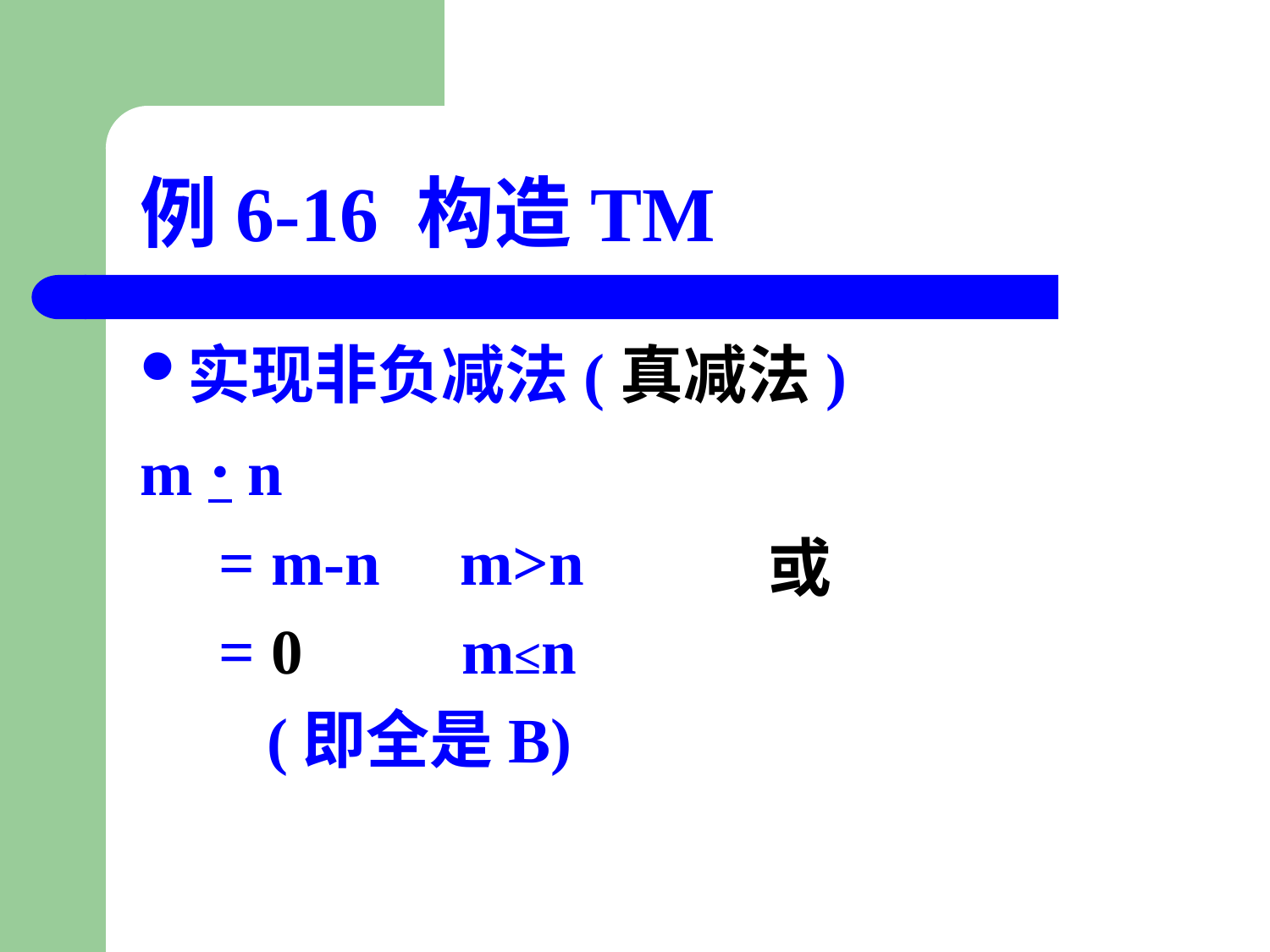

# 例6-16 构造TM
实现非负减法(真减法)
m · n
     = m-n     m>n
     = 0          m≤n
        (即全是B)
或